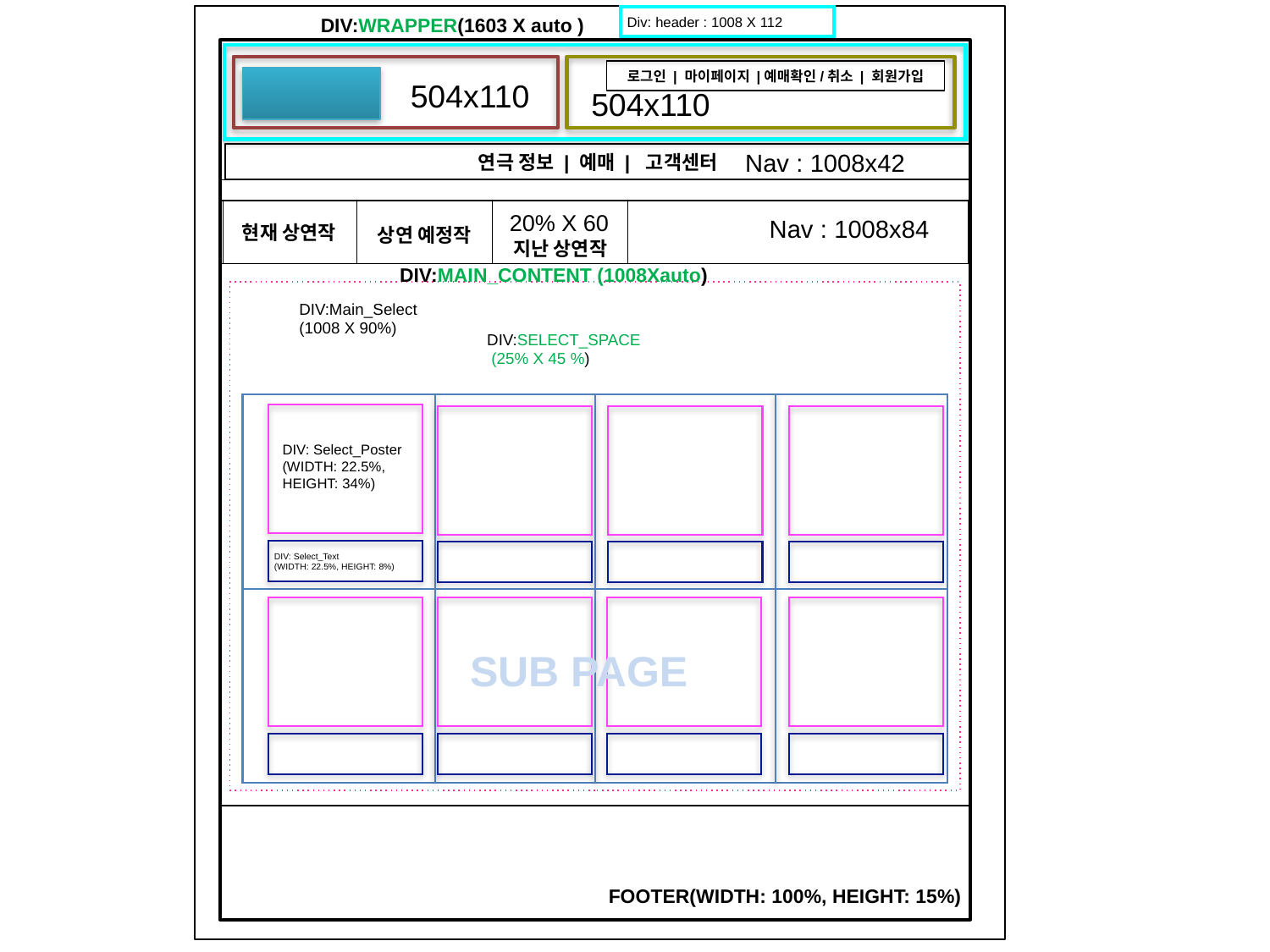

Div: header : 1008 X 112
DIV:WRAPPER(1603 X auto )

로그인 | 마이페이지 |예매확인/취소 | 회원가입

504x110
504x110
Nav : 1008x42
연극 정보 | 예매 |  고객센터

20% X 60
Nav : 1008x84
현재 상연작
상연 예정작
지난 상연작
DIV:MAIN_CONTENT (1008Xauto)

DIV:Main_Select
(1008 X 90%)
DIV:SELECT_SPACE
 (25% X 45 %)

DIV: Select_Poster
(WIDTH: 22.5%, HEIGHT: 34%)

DIV: Select_Text
(WIDTH: 22.5%, HEIGHT: 8%)

SUB PAGE

FOOTER(WIDTH: 100%, HEIGHT: 15%)